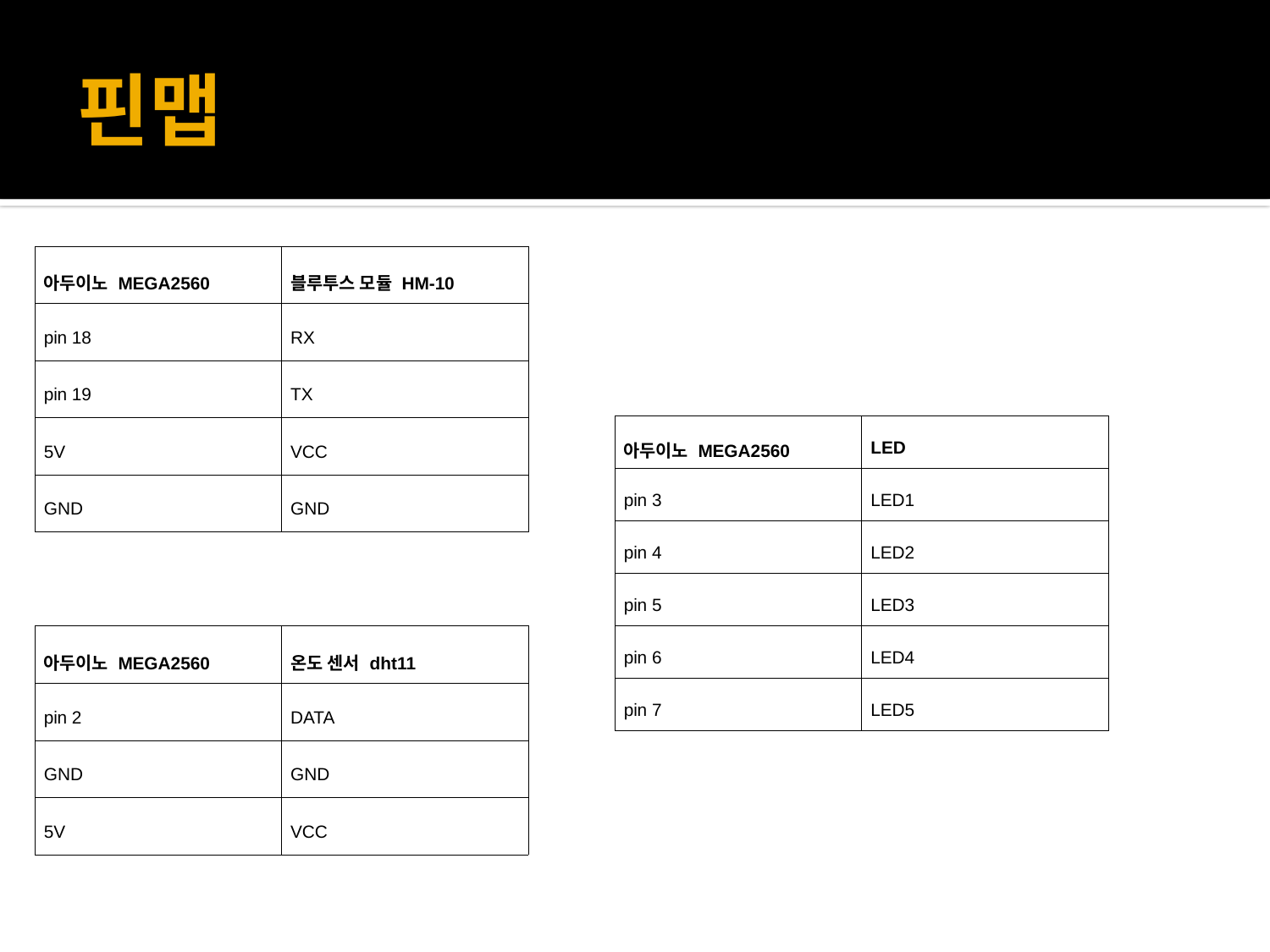

# 핀맵
| 아두이노 MEGA2560 | 블루투스 모듈 HM-10 |
| --- | --- |
| pin 18 | RX |
| pin 19 | TX |
| 5V | VCC |
| GND | GND |
| 아두이노 MEGA2560 | LED |
| --- | --- |
| pin 3 | LED1 |
| pin 4 | LED2 |
| pin 5 | LED3 |
| pin 6 | LED4 |
| pin 7 | LED5 |

| 아두이노 MEGA2560 | 온도 센서 dht11 |
| --- | --- |
| pin 2 | DATA |
| GND | GND |
| 5V | VCC |